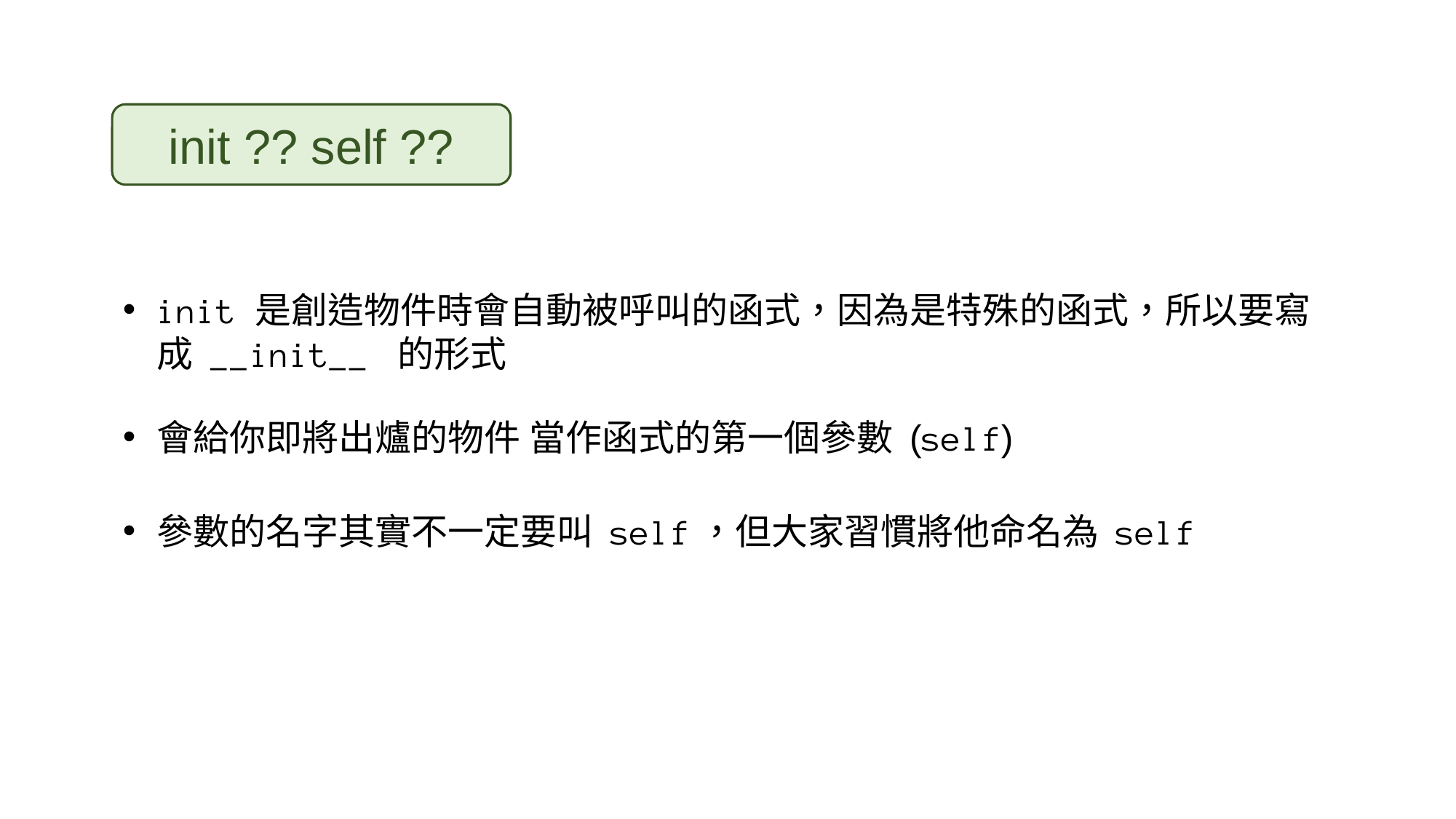

init ?? self ??
init 是創造物件時會自動被呼叫的函式，因為是特殊的函式，所以要寫成 __init__ 的形式
會給你即將出爐的物件 當作函式的第一個參數 (self)
參數的名字其實不一定要叫 self，但大家習慣將他命名為 self